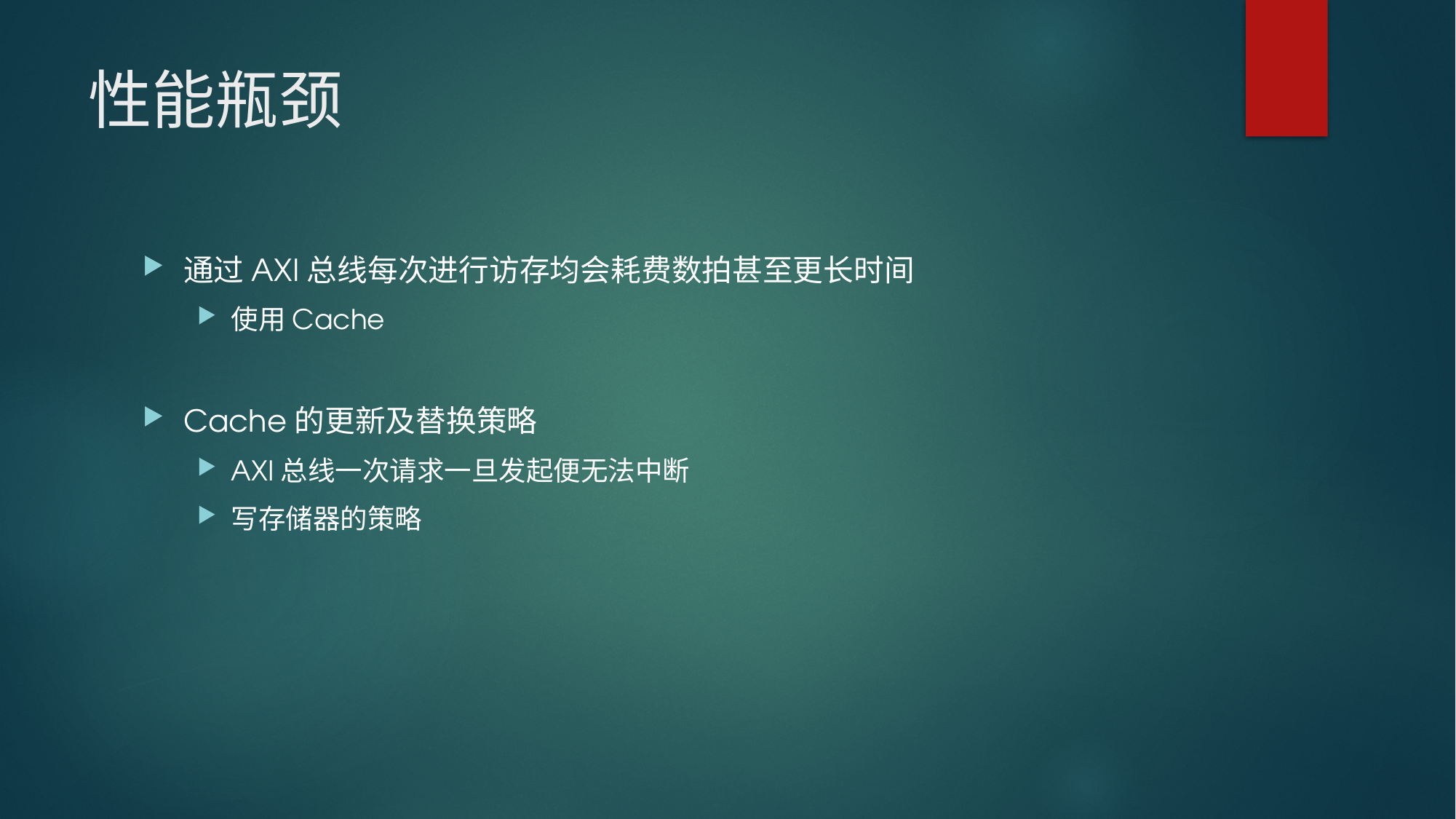

# 性能瓶颈
通过AXI总线每次进行访存均会耗费数拍甚至更长时间
使用Cache

Cache的更新及替换策略
AXI总线一次请求一旦发起便无法中断
写存储器的策略